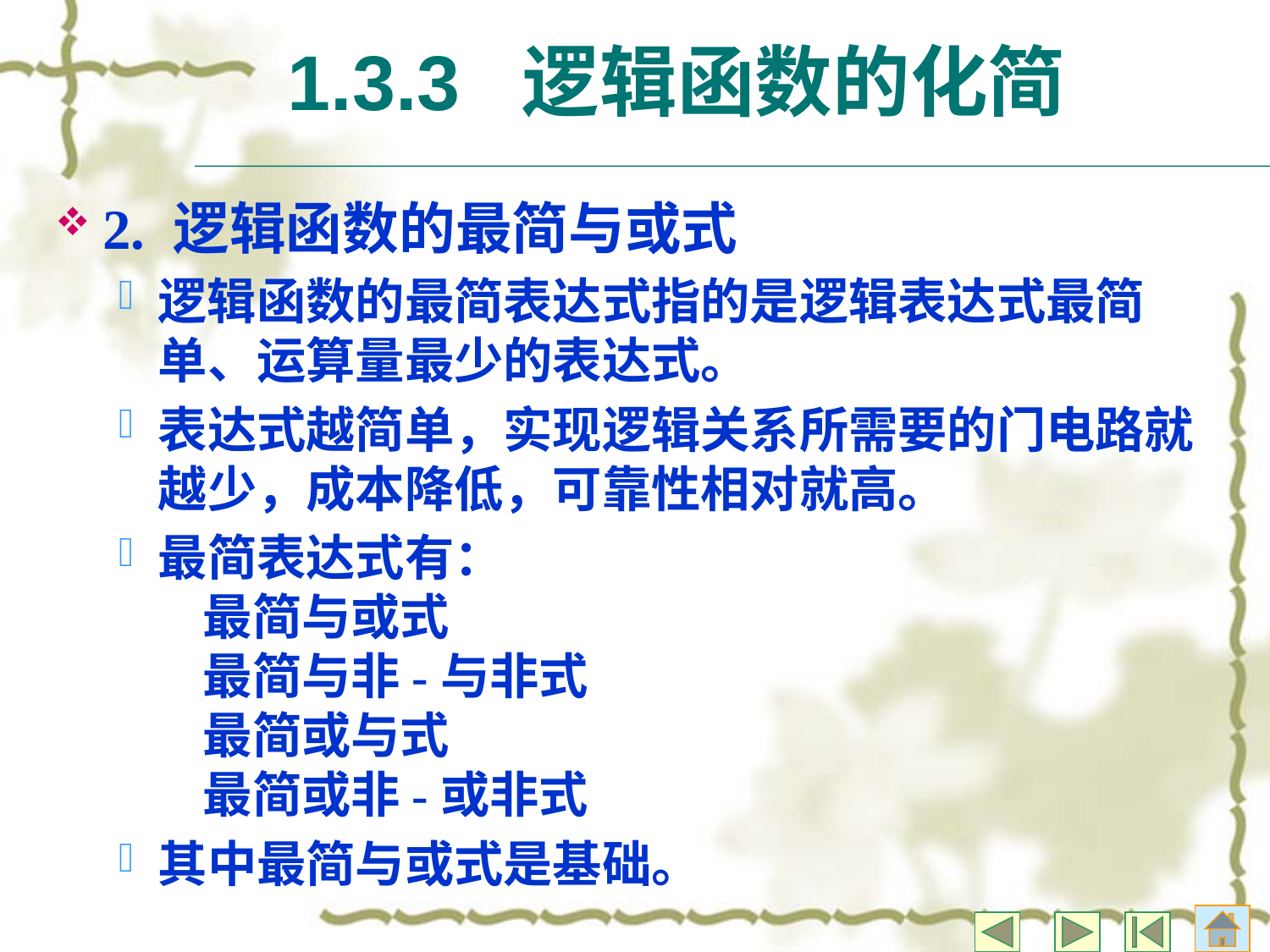

# 1.3.3  逻辑函数的化简
2. 逻辑函数的最简与或式
逻辑函数的最简表达式指的是逻辑表达式最简单、运算量最少的表达式。
表达式越简单，实现逻辑关系所需要的门电路就越少，成本降低，可靠性相对就高。
最简表达式有：
    最简与或式
    最简与非-与非式
    最简或与式
    最简或非-或非式
其中最简与或式是基础。